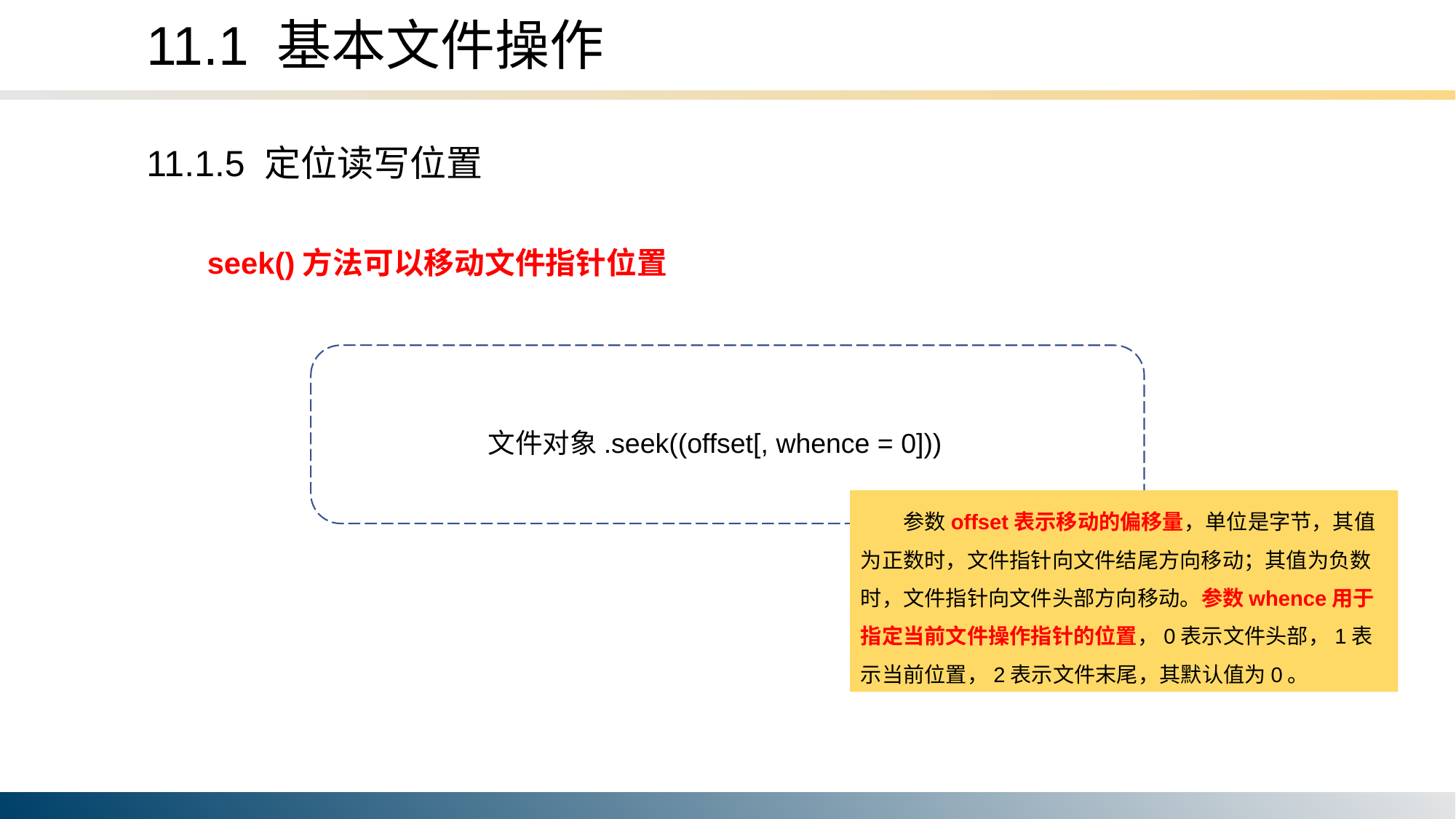

11.1 基本文件操作
11.1.5 定位读写位置
seek()方法可以移动文件指针位置

文件对象.seek((offset[, whence = 0]))
参数offset表示移动的偏移量，单位是字节，其值为正数时，文件指针向文件结尾方向移动；其值为负数时，文件指针向文件头部方向移动。参数whence用于指定当前文件操作指针的位置，0表示文件头部，1表示当前位置，2表示文件末尾，其默认值为0。